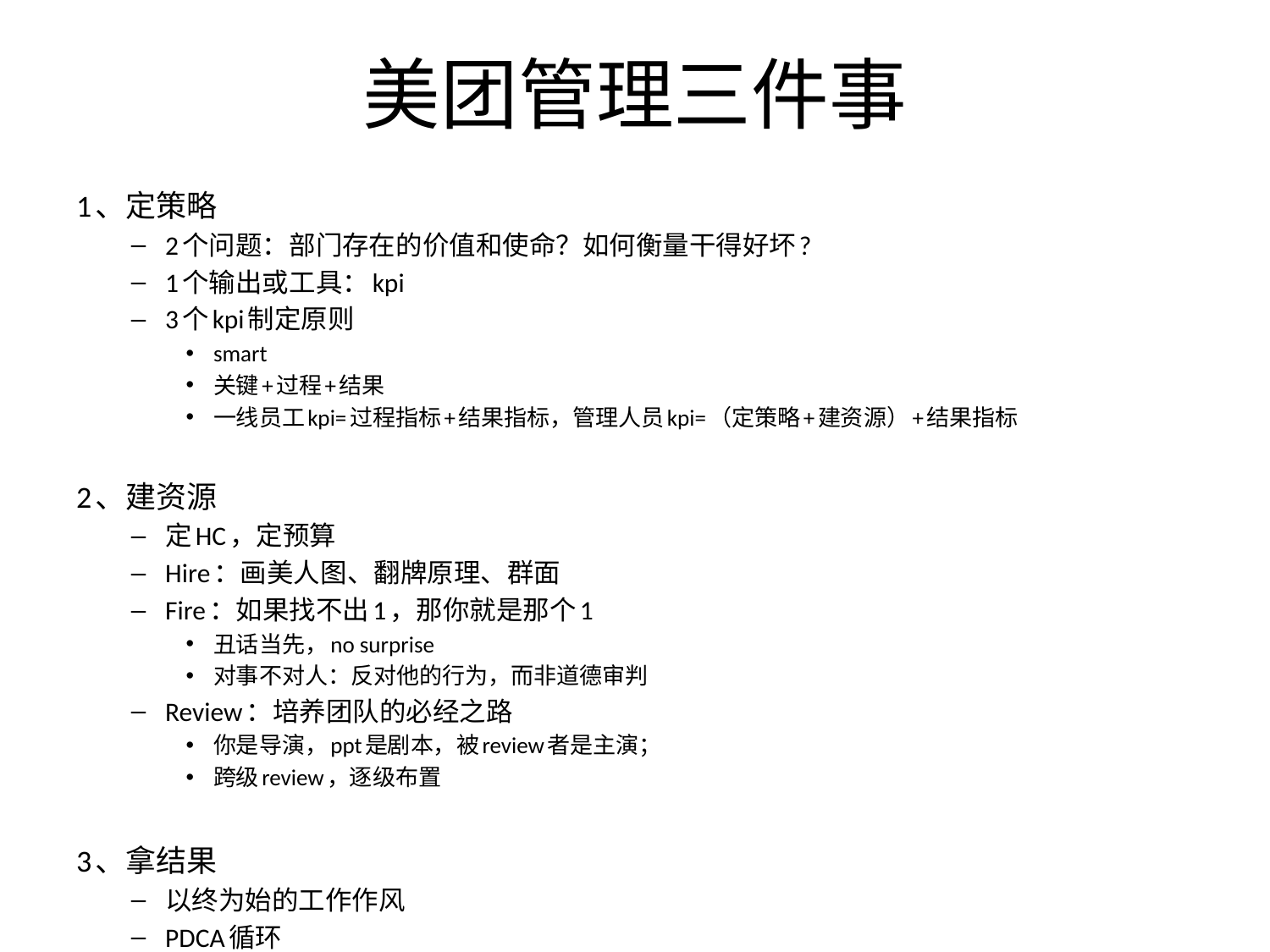

# 美团管理三件事
1、定策略
2个问题：部门存在的价值和使命？如何衡量干得好坏?
1个输出或工具：kpi
3个kpi制定原则
smart
关键+过程+结果
一线员工kpi=过程指标+结果指标，管理人员kpi=（定策略+建资源）+结果指标

2、建资源
定HC，定预算
Hire：画美人图、翻牌原理、群面
Fire：如果找不出1，那你就是那个1
丑话当先，no surprise
对事不对人：反对他的行为，而非道德审判
Review：培养团队的必经之路
你是导演，ppt是剧本，被review者是主演；
跨级review，逐级布置

3、拿结果
以终为始的工作作风
PDCA循环